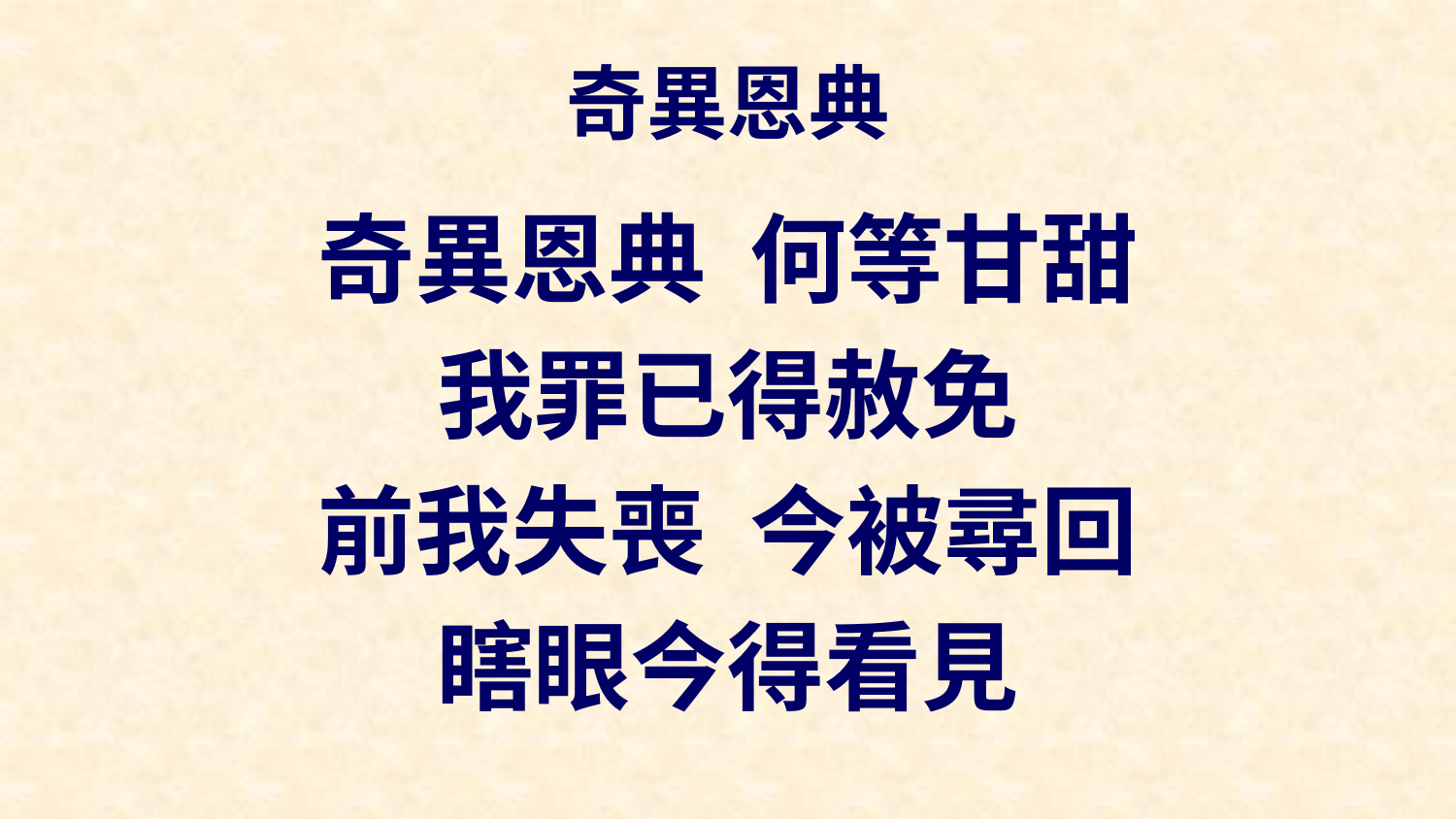

# 奇異恩典
奇異恩典  何等甘甜
我罪已得赦免
前我失喪  今被尋回
瞎眼今得看見